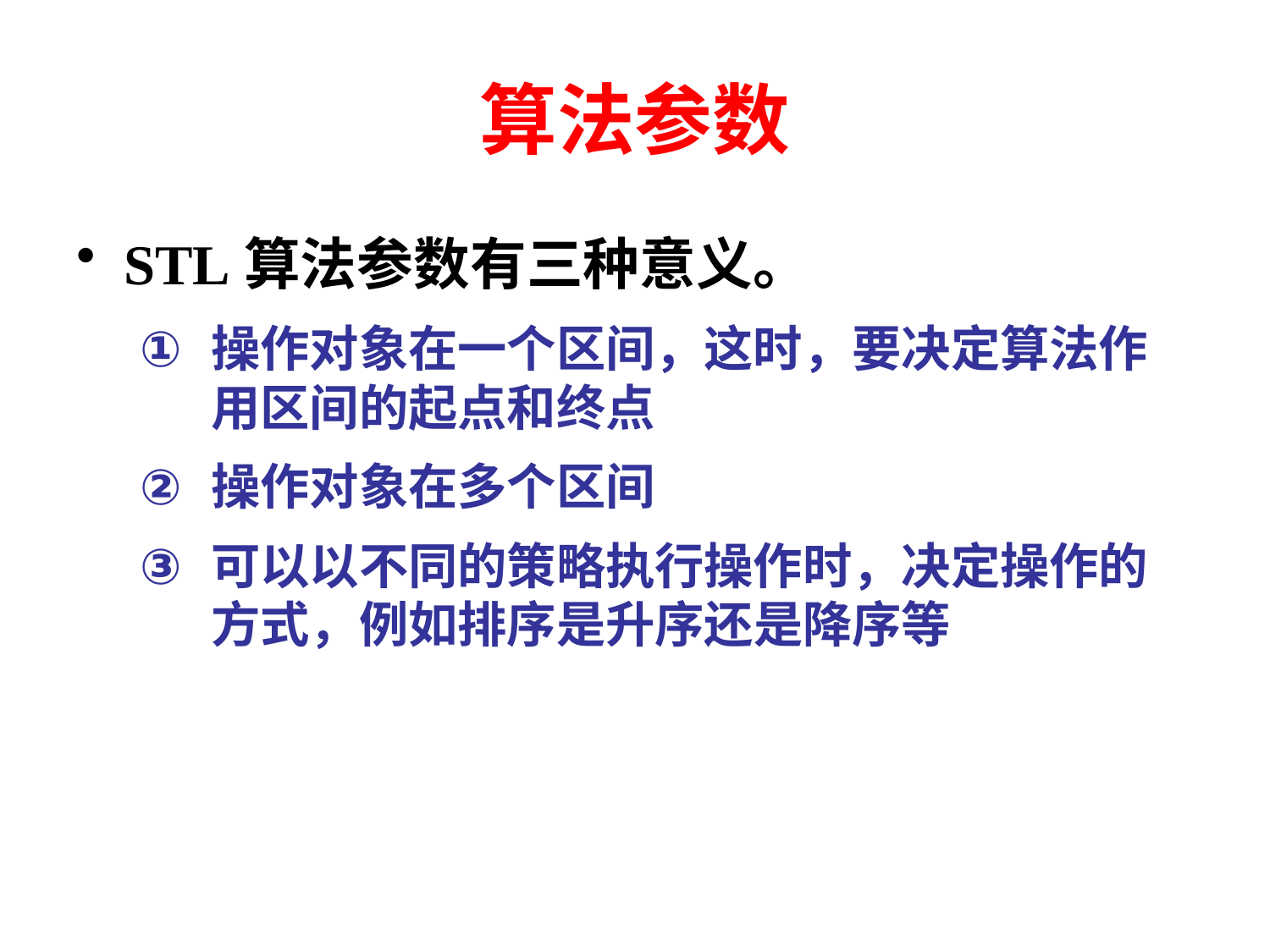

# 算法参数
STL算法参数有三种意义。
操作对象在一个区间，这时，要决定算法作用区间的起点和终点
操作对象在多个区间
可以以不同的策略执行操作时，决定操作的方式，例如排序是升序还是降序等